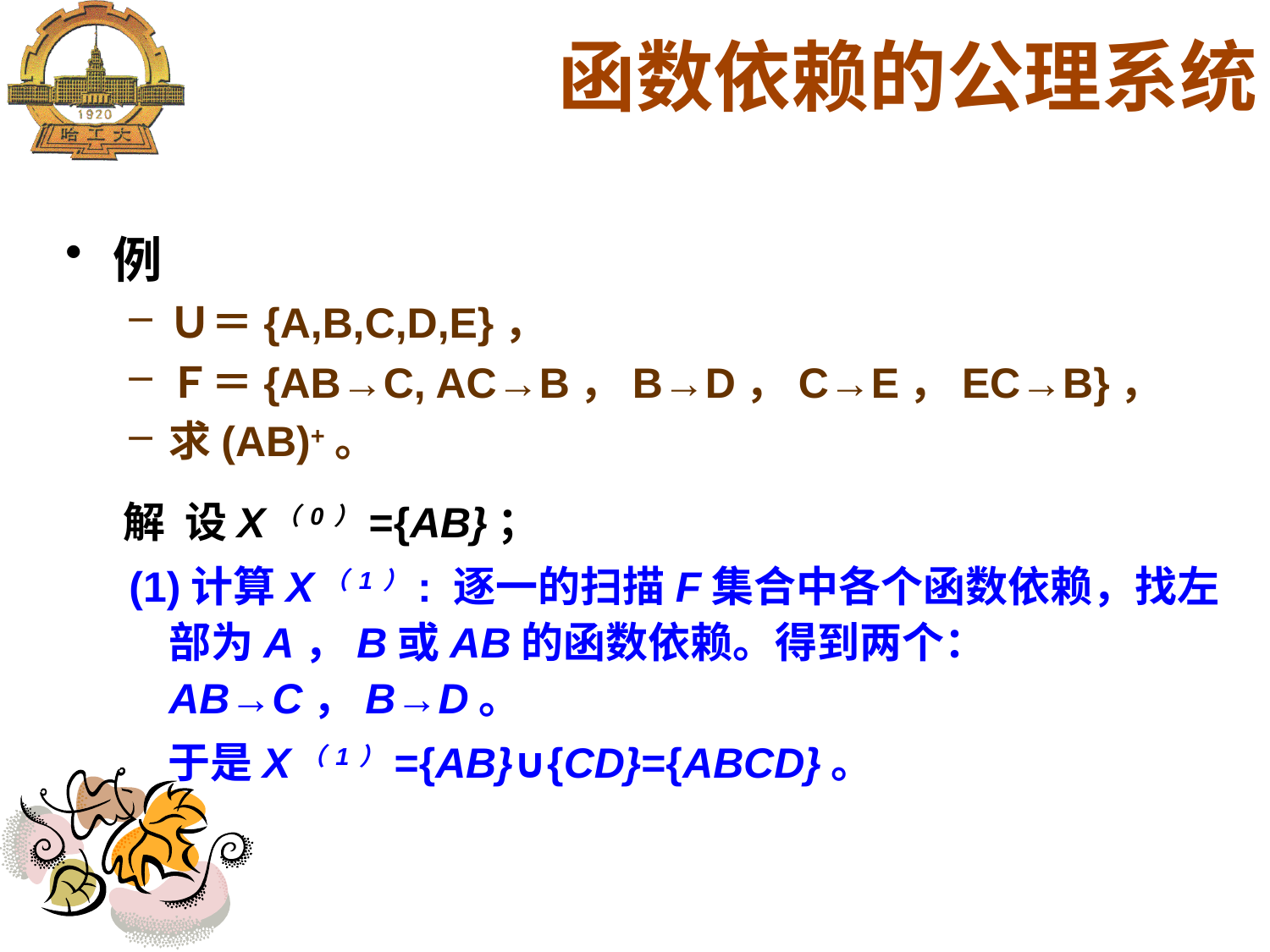

函数依赖的公理系统
例
Ｕ＝{A,B,C,D,E}，
Ｆ＝{AB→C, AC→B，B→D，C→E，EC→B}，
求(AB)+。
     解  设X（0）={AB}；
(1)计算X（1）: 逐一的扫描F集合中各个函数依赖，找左部为A，B或AB的函数依赖。得到两个：AB→C，B→D。
   于是X（1）={AB}∪{CD}={ABCD}。